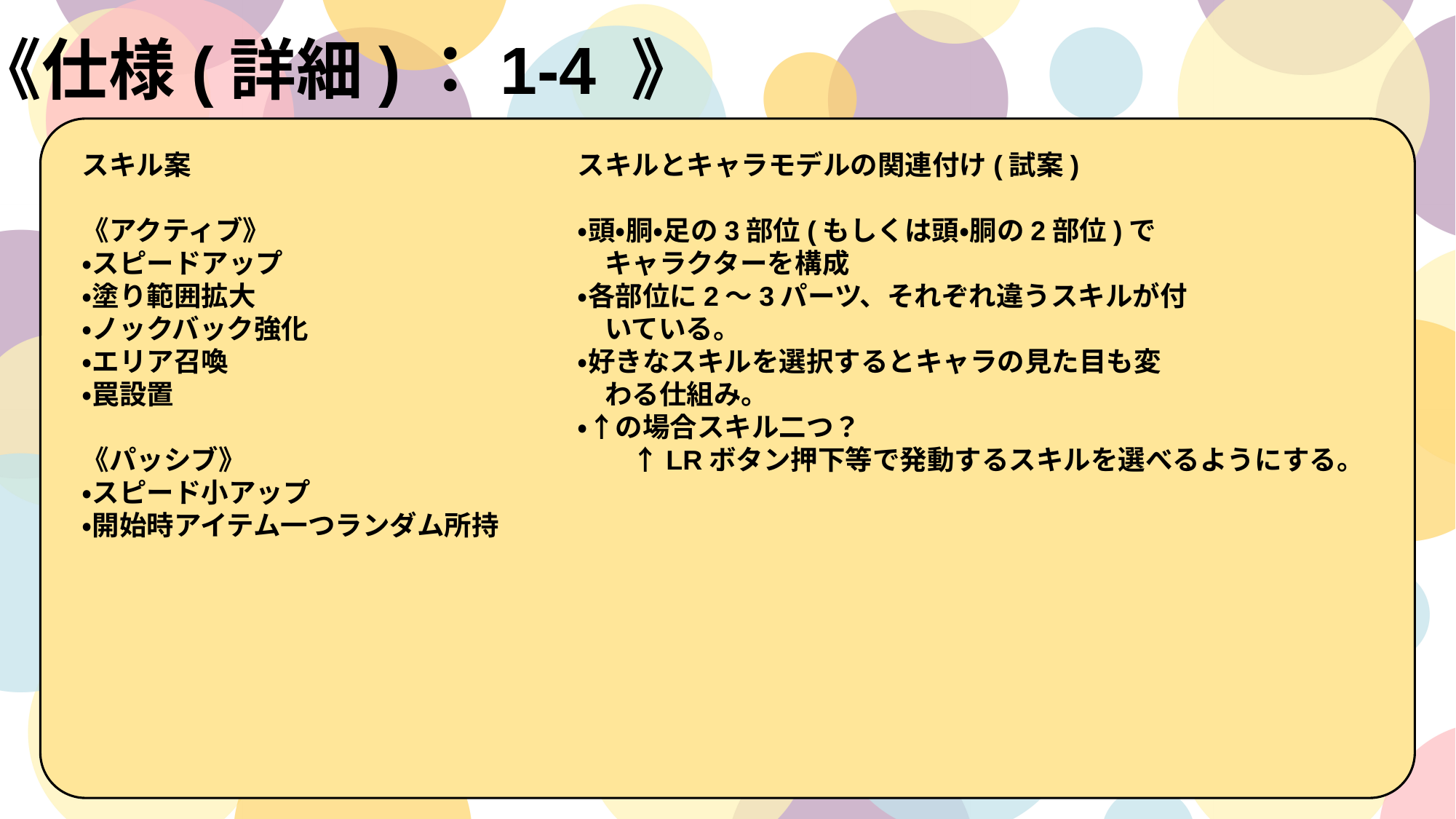

《仕様(詳細)：1-4 》

スキル案

《アクティブ》
・スピードアップ
・塗り範囲拡大
・ノックバック強化
・エリア召喚
・罠設置

《パッシブ》
・スピード小アップ
・開始時アイテム一つランダム所持
スキルとキャラモデルの関連付け(試案)

・頭・胴・足の3部位(もしくは頭・胴の2部位)で
　キャラクターを構成
・各部位に2～3パーツ、それぞれ違うスキルが付
　いている。
・好きなスキルを選択するとキャラの見た目も変
　わる仕組み。
・↑の場合スキル二つ？
　　↑LRボタン押下等で発動するスキルを選べるようにする。